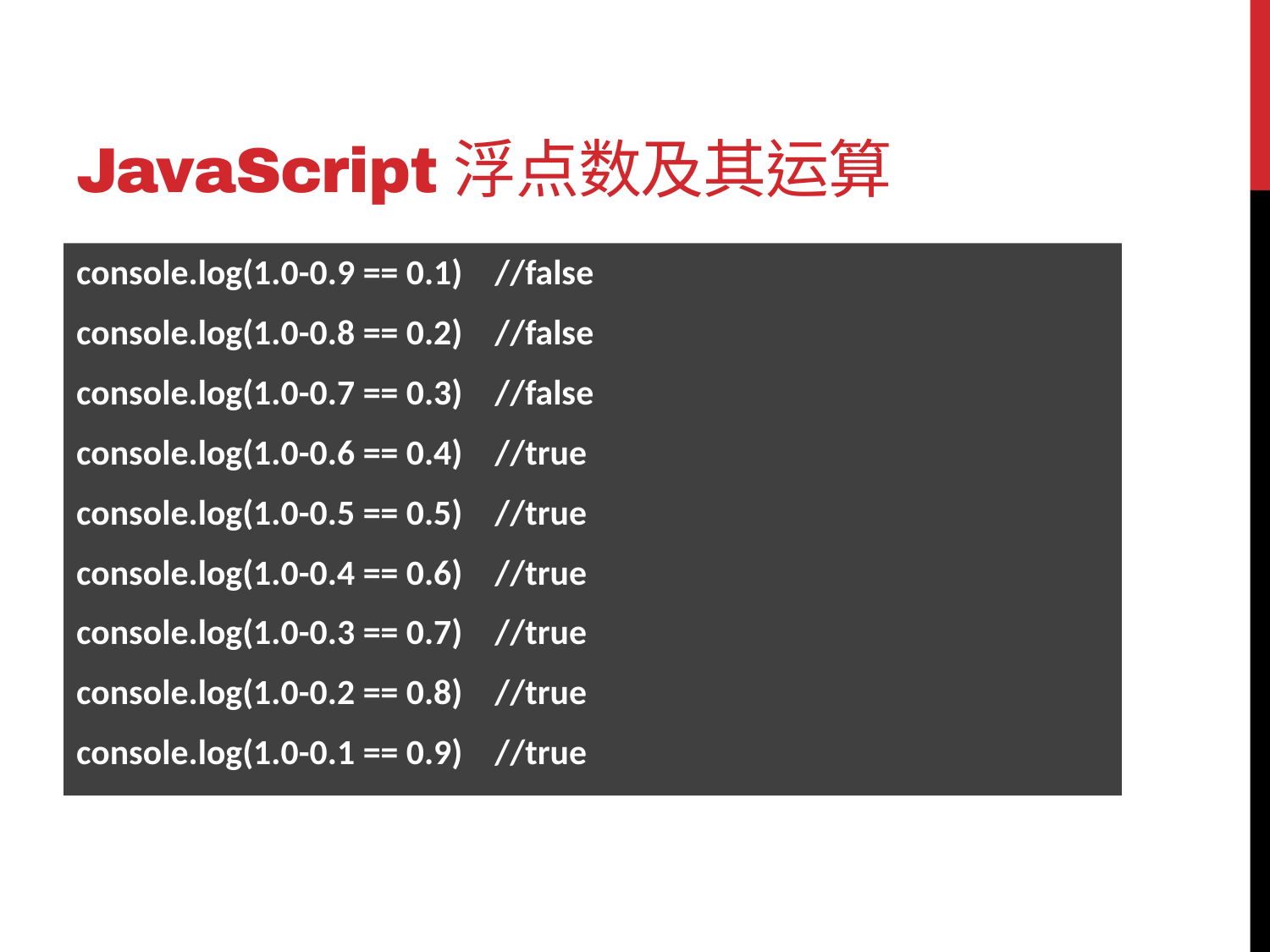

# JavaScript浮点数及其运算
console.log(1.0-0.9 == 0.1)    //false
console.log(1.0-0.8 == 0.2)    //false
console.log(1.0-0.7 == 0.3)    //false
console.log(1.0-0.6 == 0.4)    //true
console.log(1.0-0.5 == 0.5)    //true
console.log(1.0-0.4 == 0.6)    //true
console.log(1.0-0.3 == 0.7)    //true
console.log(1.0-0.2 == 0.8)    //true
console.log(1.0-0.1 == 0.9)    //true